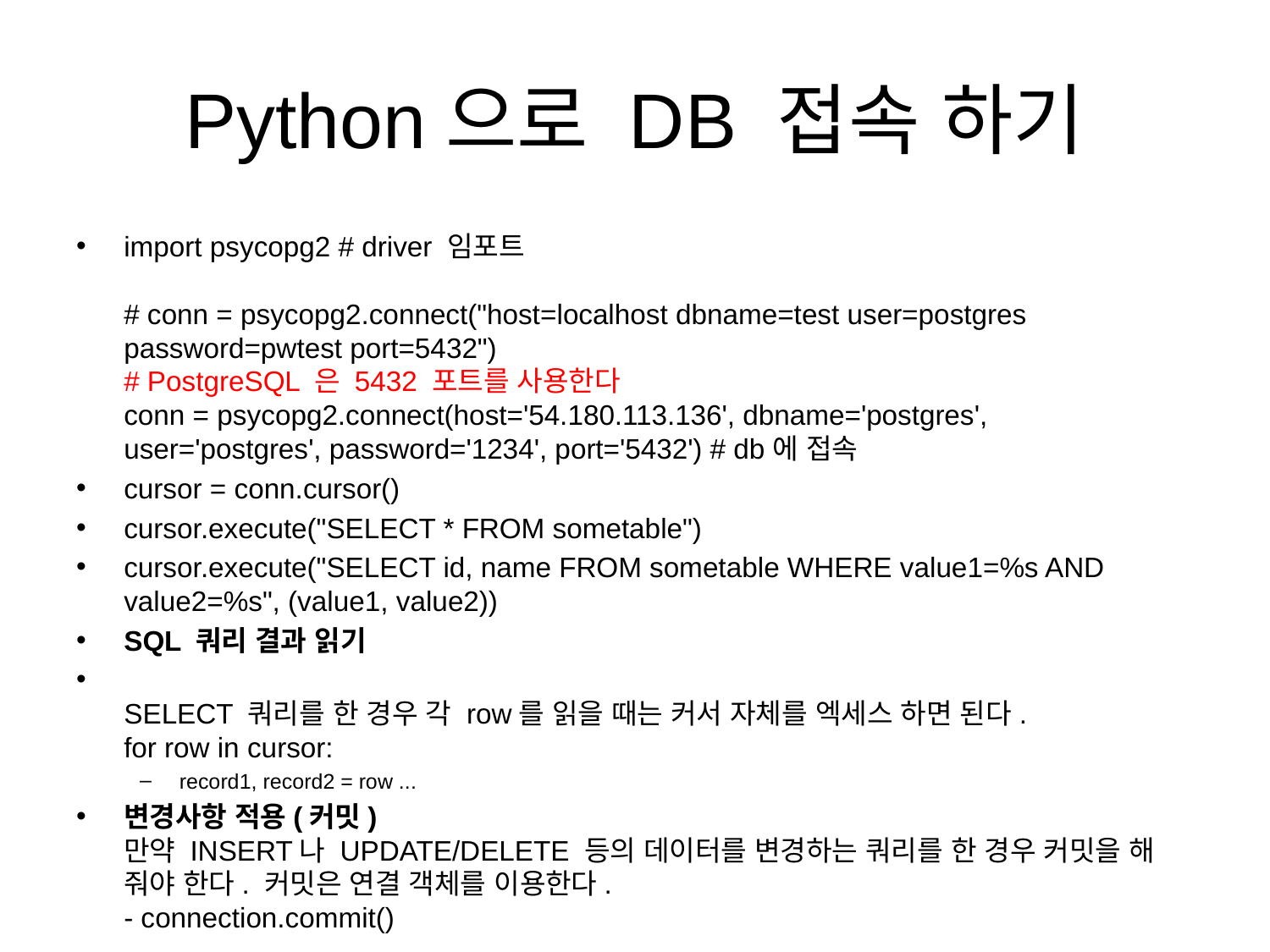

# Python으로 DB 접속 하기
import psycopg2 # driver 임포트
# conn = psycopg2.connect("host=localhost dbname=test user=postgres password=pwtest port=5432")
# PostgreSQL 은 5432 포트를 사용한다
conn = psycopg2.connect(host='54.180.113.136', dbname='postgres', user='postgres', password='1234', port='5432') # db에 접속
cursor = conn.cursor()
cursor.execute("SELECT * FROM sometable")
cursor.execute("SELECT id, name FROM sometable WHERE value1=%s AND value2=%s", (value1, value2))
SQL 쿼리 결과 읽기
SELECT 쿼리를 한 경우 각 row를 읽을 때는 커서 자체를 엑세스 하면 된다.
for row in cursor:
record1, record2 = row ...
변경사항 적용(커밋)
만약 INSERT나 UPDATE/DELETE 등의 데이터를 변경하는 쿼리를 한 경우 커밋을 해 줘야 한다. 커밋은 연결 객체를 이용한다.
- connection.commit()